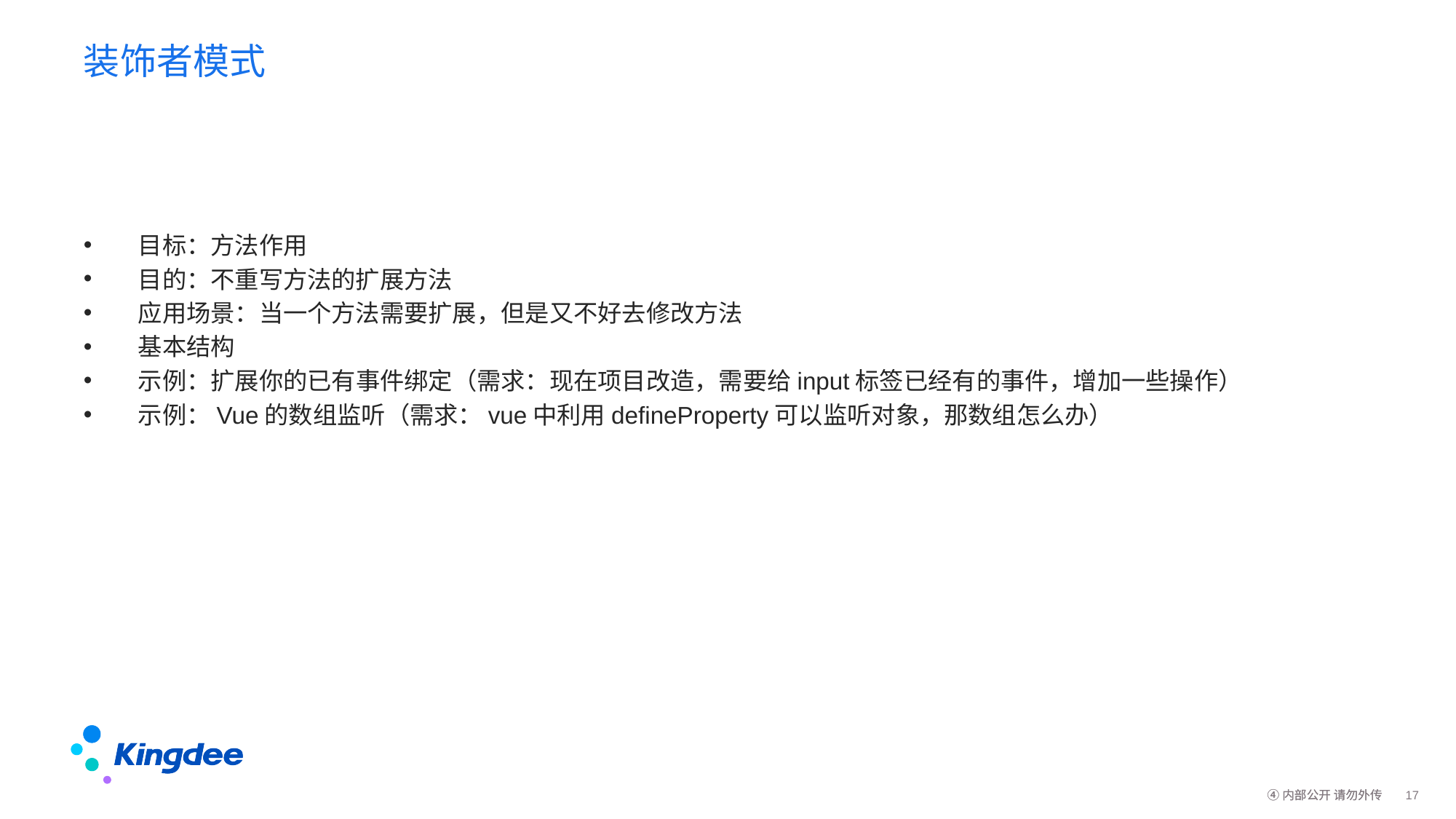

# 装饰者模式
目标：方法作用
目的：不重写方法的扩展方法
应用场景：当一个方法需要扩展，但是又不好去修改方法
基本结构
示例：扩展你的已有事件绑定（需求：现在项目改造，需要给input标签已经有的事件，增加一些操作）
示例：Vue的数组监听（需求：vue中利用defineProperty可以监听对象，那数组怎么办）